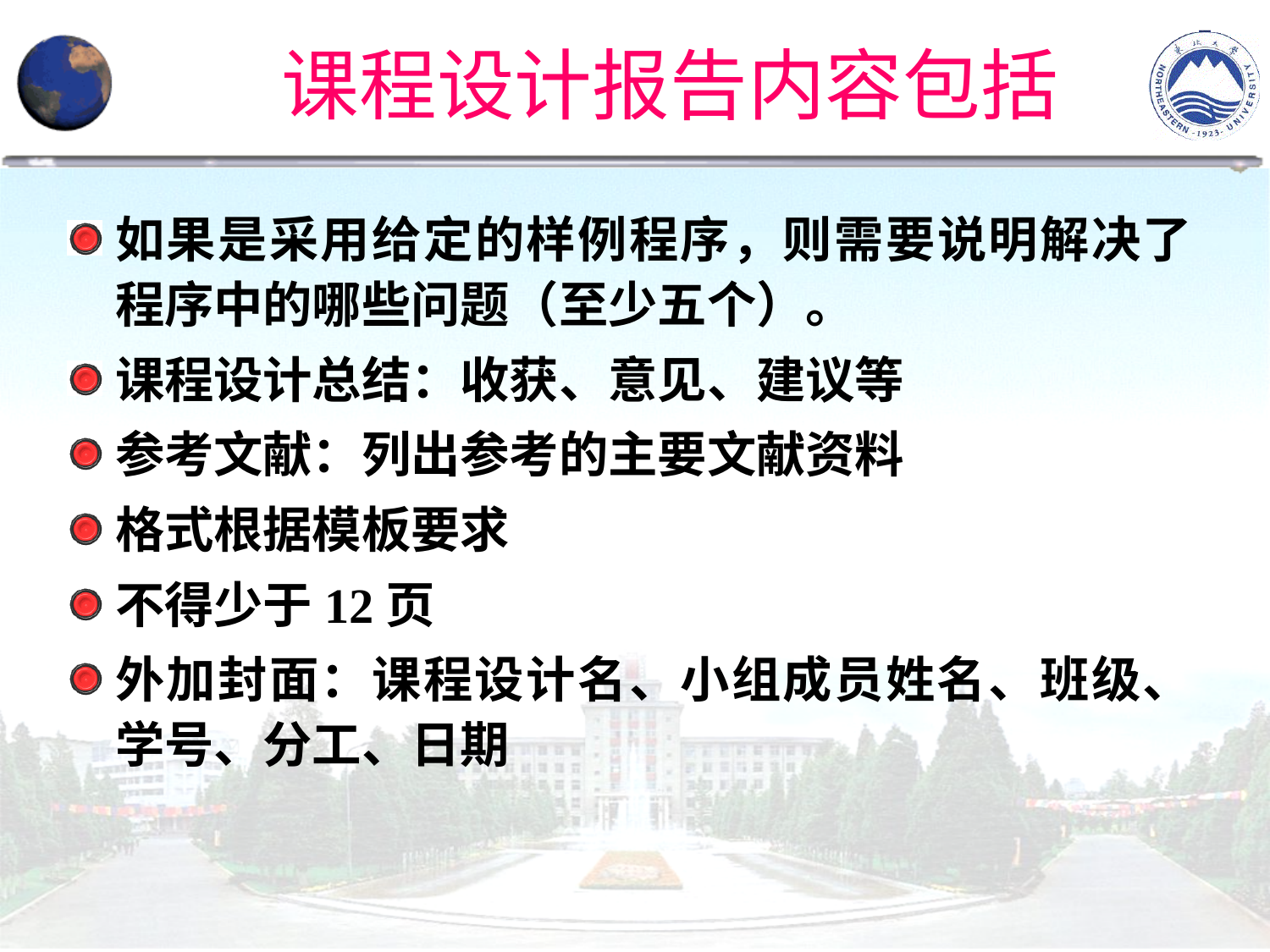

# 课程设计报告内容包括
如果是采用给定的样例程序，则需要说明解决了程序中的哪些问题（至少五个）。
课程设计总结：收获、意见、建议等
参考文献：列出参考的主要文献资料
格式根据模板要求
不得少于12页
外加封面：课程设计名、小组成员姓名、班级、学号、分工、日期